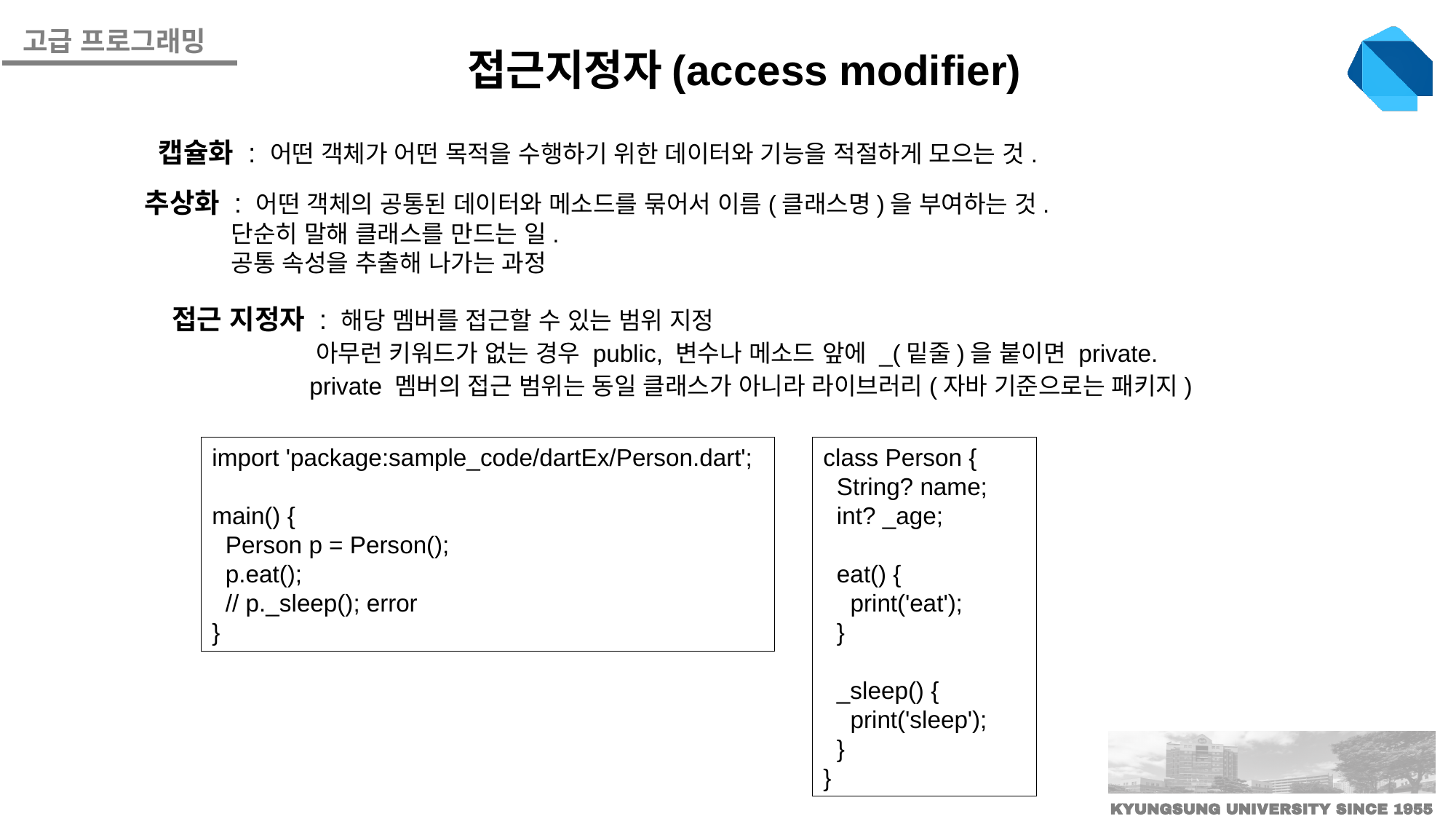

접근지정자(access modifier)
캡슐화 : 어떤 객체가 어떤 목적을 수행하기 위한 데이터와 기능을 적절하게 모으는 것.
추상화 : 어떤 객체의 공통된 데이터와 메소드를 묶어서 이름(클래스명)을 부여하는 것.
            단순히 말해 클래스를 만드는 일.
            공통 속성을 추출해 나가는 과정
접근 지정자 : 해당 멤버를 접근할 수 있는 범위 지정
                  아무런 키워드가 없는 경우 public, 변수나 메소드 앞에 _(밑줄)을 붙이면 private.
                  private 멤버의 접근 범위는 동일 클래스가 아니라 라이브러리(자바 기준으로는 패키지)
import 'package:sample_code/dartEx/Person.dart';

main() {
  Person p = Person();
  p.eat();
  // p._sleep(); error
}
class Person {
  String? name;
  int? _age;

  eat() {
    print('eat');
  }

  _sleep() {
    print('sleep');
  }
}